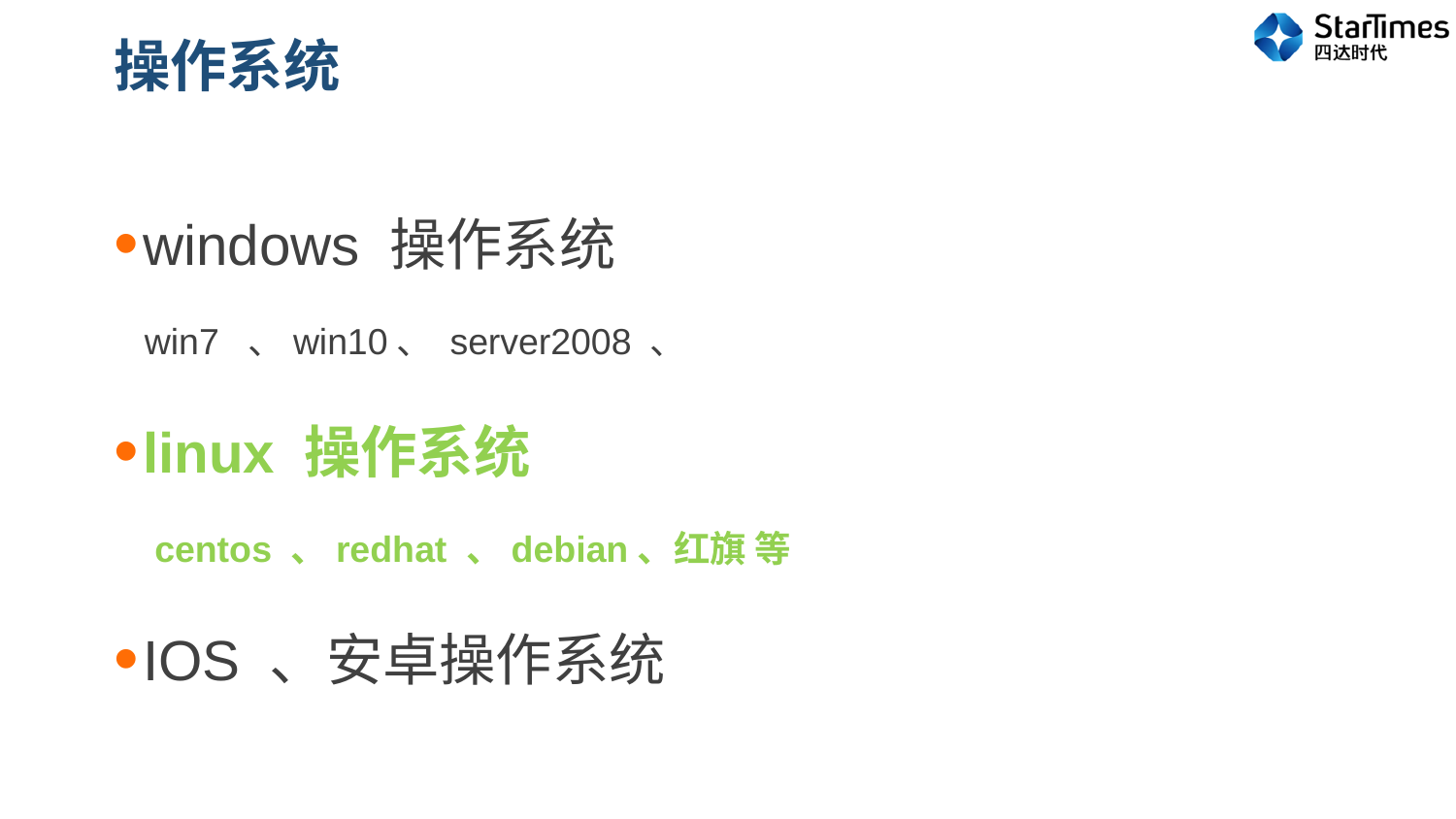

# 操作系统
windows 操作系统
   win7  、win10、 server2008 、
linux 操作系统
    centos 、redhat 、debian、红旗 等
IOS 、安卓操作系统

2